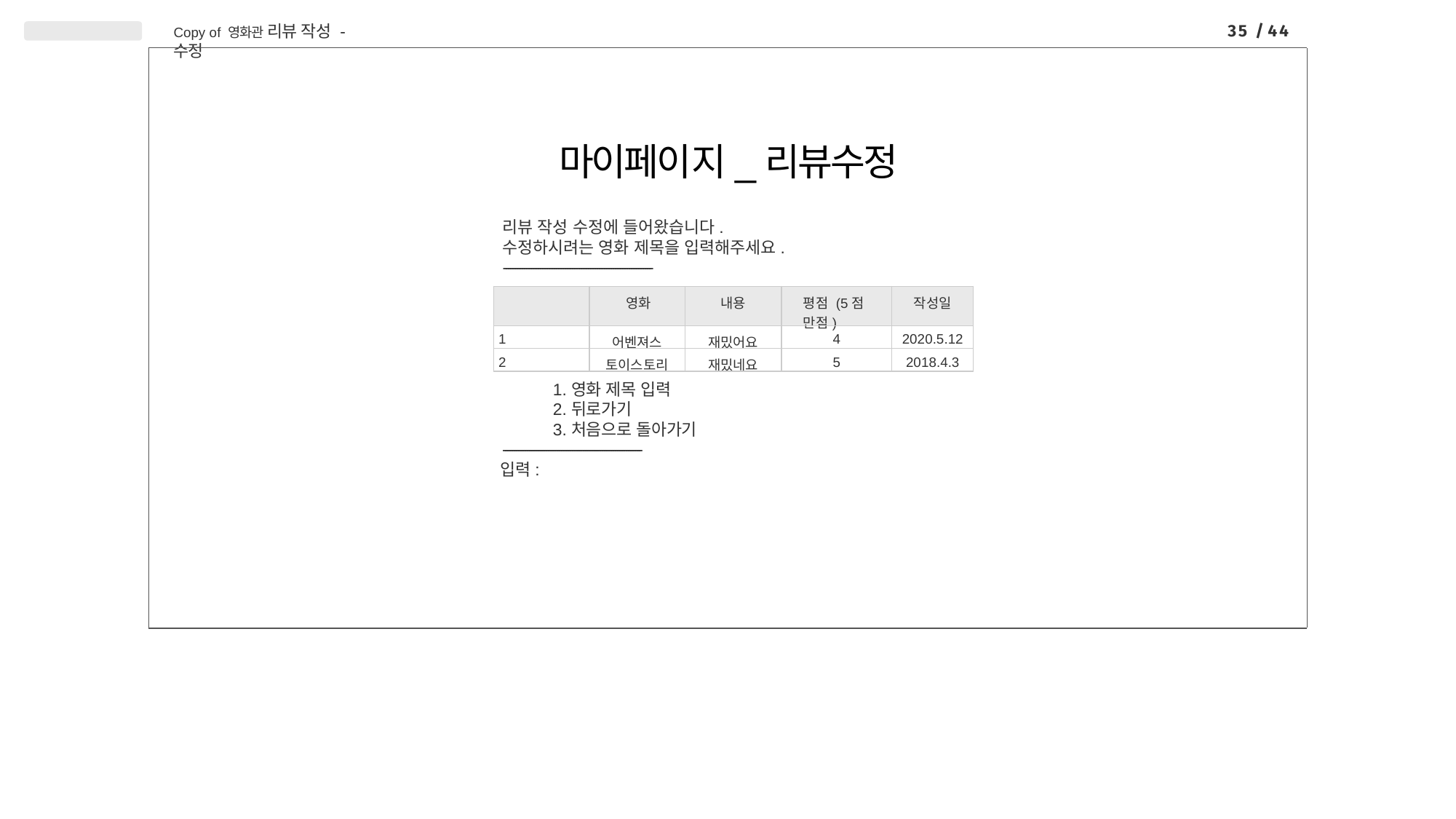

35 / 44
Copy of 영화관 리뷰 작성 - 수정

# 마이페이지_리뷰수정
리뷰 작성 수정에 들어왔습니다.
수정하시려는 영화 제목을 입력해주세요.
-----------------------------------------------------------------
|  | 영화 | 내용 | 평점 (5점 만점) | 작성일 |
| --- | --- | --- | --- | --- |
| 1 | 어벤져스 | 재밌어요 | 4 | 2020.5.12 |
| 2 | 토이스토리 | 재밌네요 | 5 | 2018.4.3 |
영화 제목 입력
뒤로가기
처음으로 돌아가기
----------------------------------------------------------------
입력: